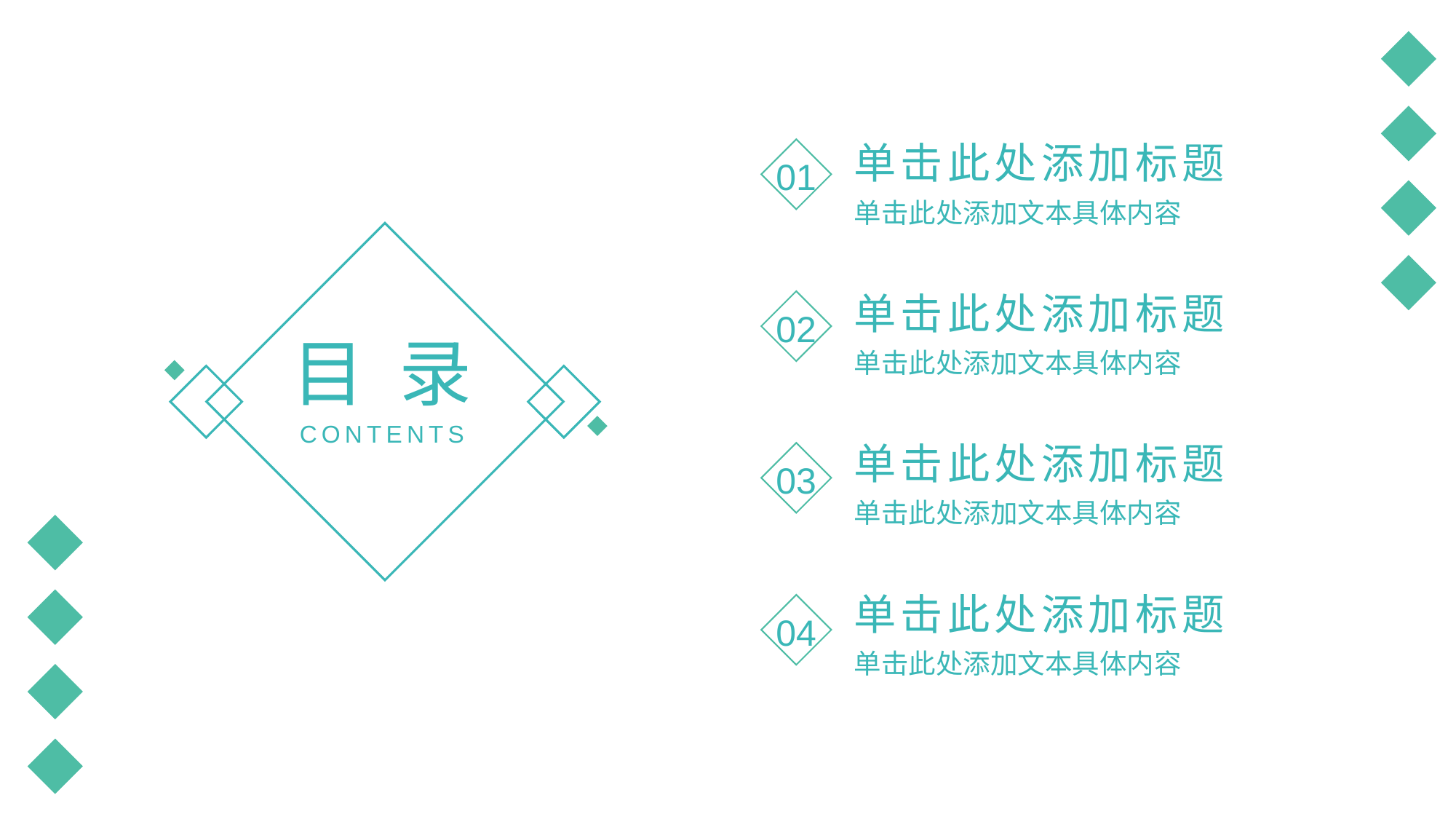

单击此处添加标题
01

单击此处添加文本具体内容
单击此处添加标题
02

目 录
单击此处添加文本具体内容
CONTENTS
单击此处添加标题
03

单击此处添加文本具体内容
单击此处添加标题
04

单击此处添加文本具体内容